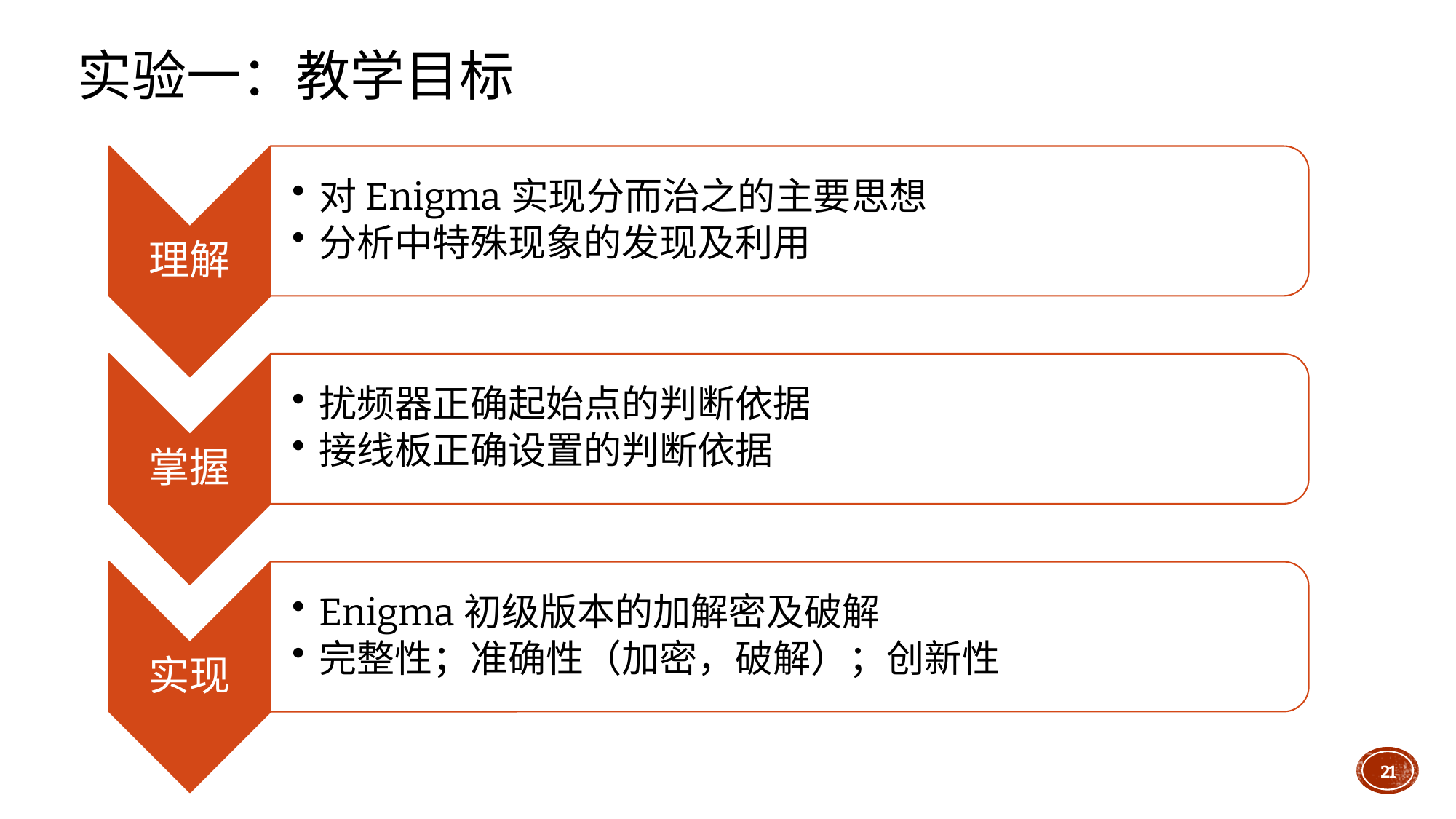

# 实验一：教学目标

理解
对Enigma实现分而治之的主要思想
分析中特殊现象的发现及利用
掌握
扰频器正确起始点的判断依据
接线板正确设置的判断依据
实现
Enigma初级版本的加解密及破解
完整性；准确性（加密，破解）；创新性
21